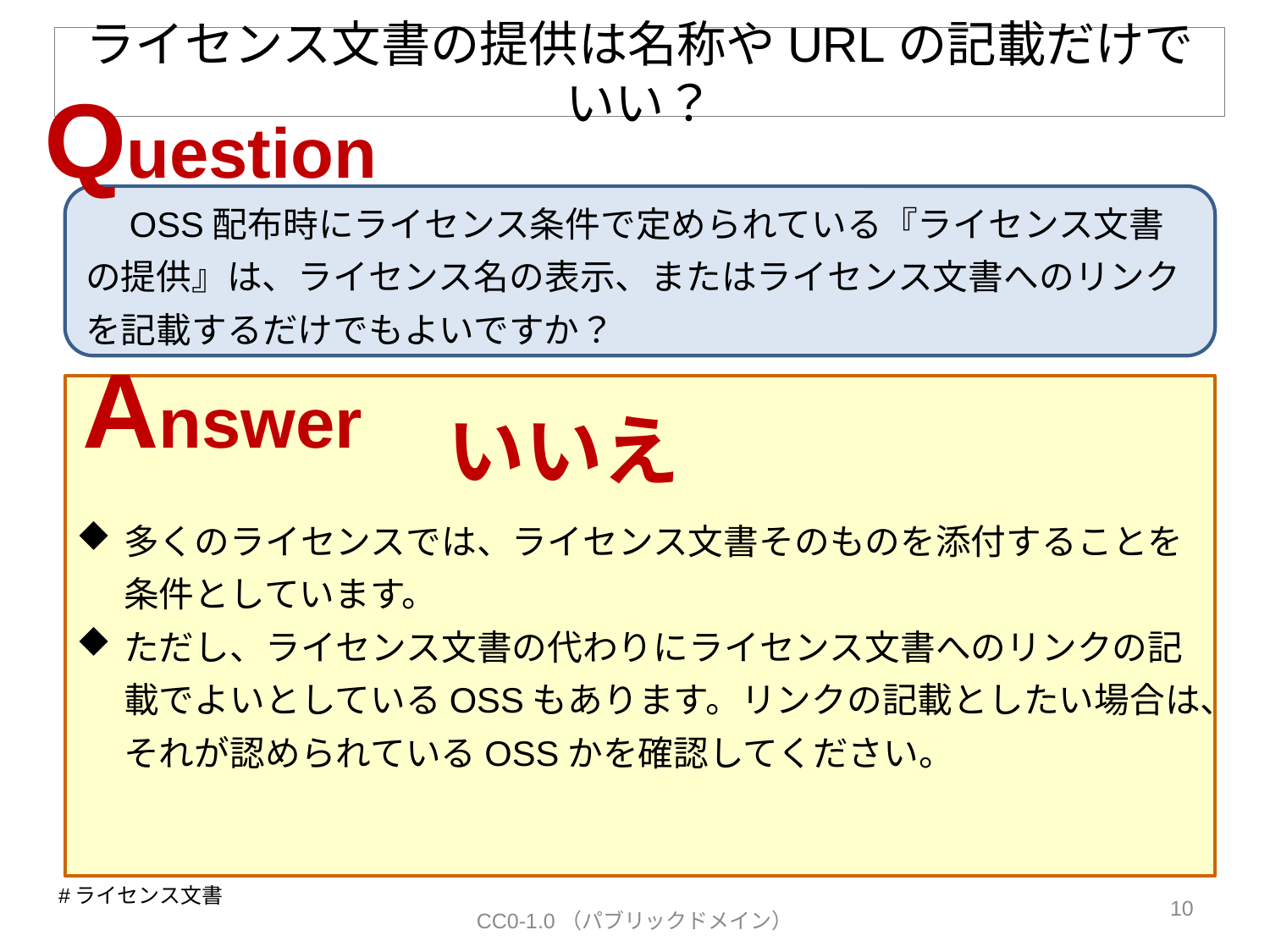

# ライセンス文書の提供は名称やURLの記載だけでいい？
Question
　OSS配布時にライセンス条件で定められている『ライセンス文書の提供』は、ライセンス名の表示、またはライセンス文書へのリンクを記載するだけでもよいですか？
Answer

いいえ
多くのライセンスでは、ライセンス文書そのものを添付することを条件としています。
ただし、ライセンス文書の代わりにライセンス文書へのリンクの記載でよいとしているOSSもあります。リンクの記載としたい場合は、それが認められているOSSかを確認してください。
#ライセンス文書
10
CC0-1.0（パブリックドメイン）